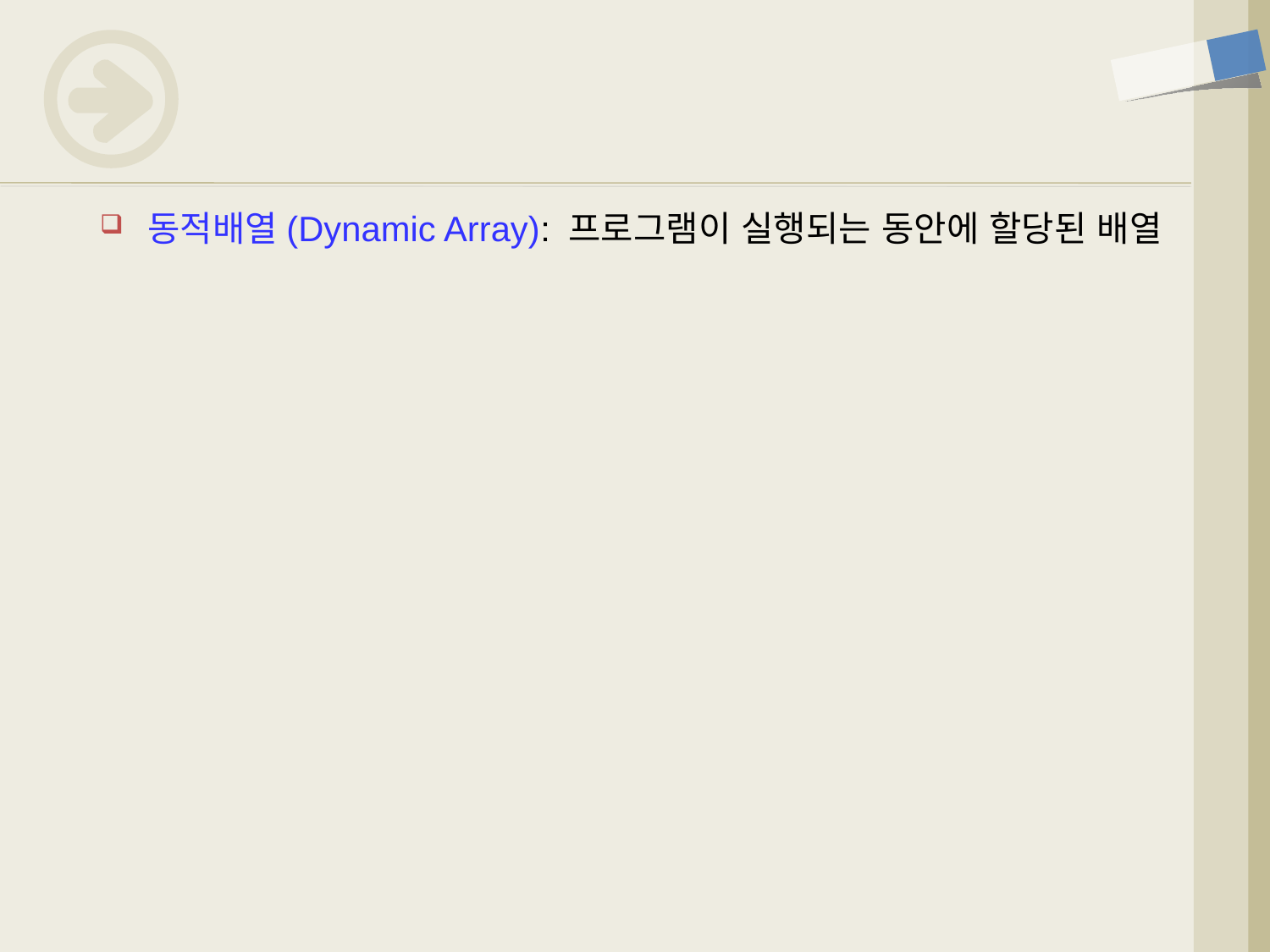

동적배열(Dynamic Array): 프로그램이 실행되는 동안에 할당된 배열